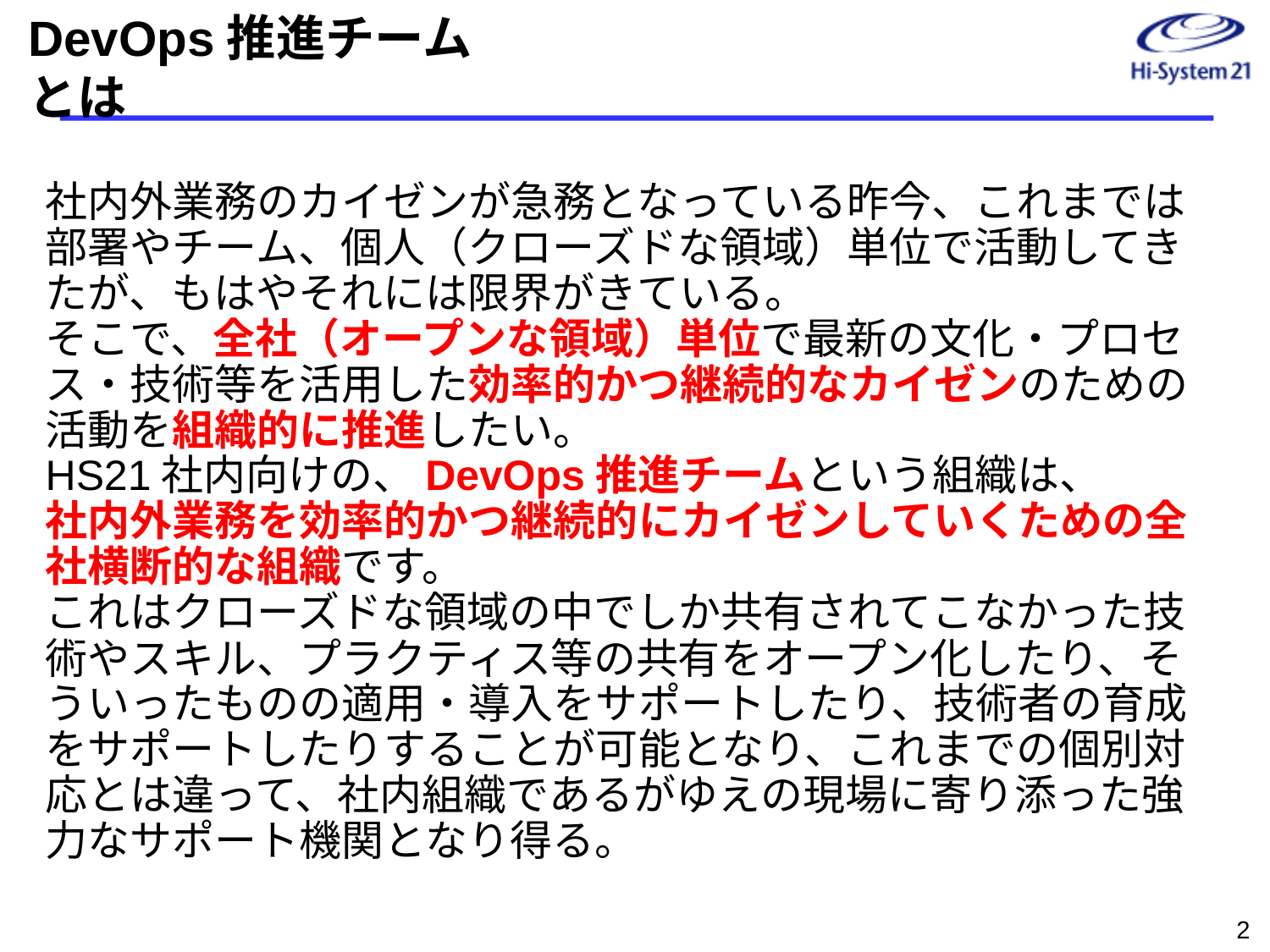

# DevOps推進チームとは
社内外業務のカイゼンが急務となっている昨今、これまでは部署やチーム、個人（クローズドな領域）単位で活動してきたが、もはやそれには限界がきている。
そこで、全社（オープンな領域）単位で最新の文化・プロセス・技術等を活用した効率的かつ継続的なカイゼンのための活動を組織的に推進したい。
HS21社内向けの、DevOps推進チームという組織は、
社内外業務を効率的かつ継続的にカイゼンしていくための全社横断的な組織です。
これはクローズドな領域の中でしか共有されてこなかった技術やスキル、プラクティス等の共有をオープン化したり、そういったものの適用・導入をサポートしたり、技術者の育成をサポートしたりすることが可能となり、これまでの個別対応とは違って、社内組織であるがゆえの現場に寄り添った強力なサポート機関となり得る。
2